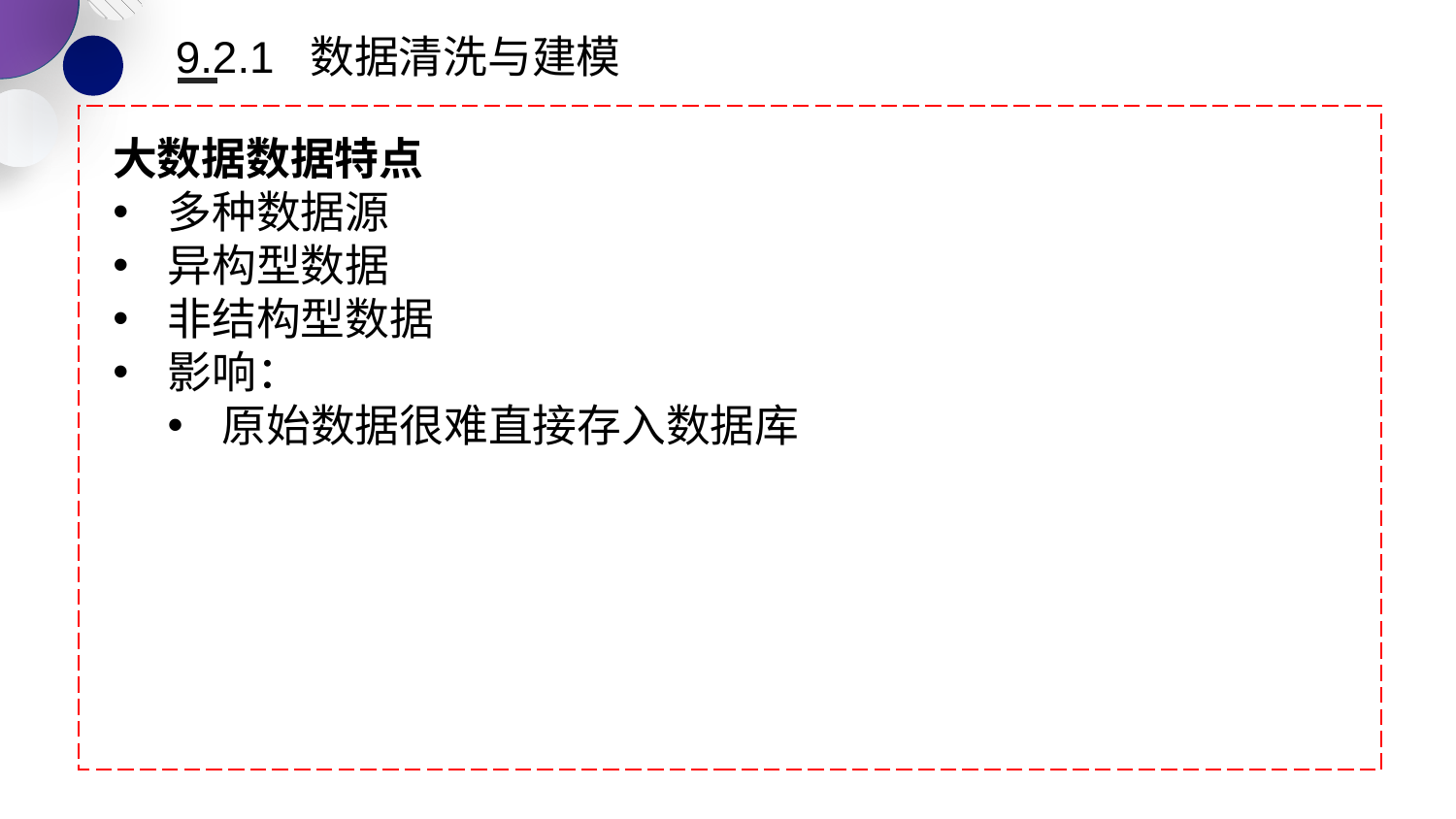

9.2.1  数据清洗与建模

大数据数据特点
多种数据源
异构型数据
非结构型数据
影响：
原始数据很难直接存入数据库